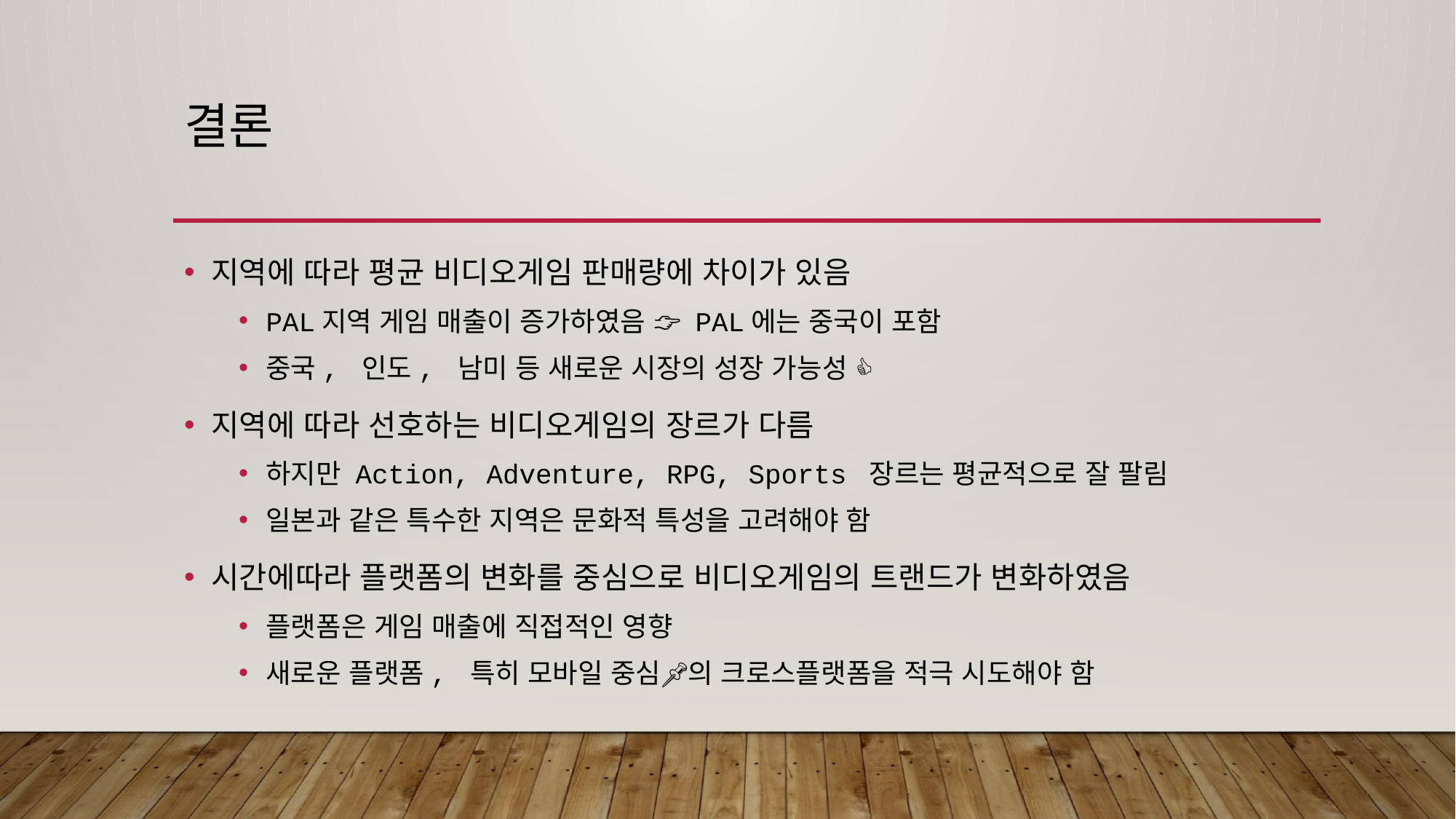

# 결론
지역에 따라 평균 비디오게임 판매량에 차이가 있음
PAL지역 게임 매출이 증가하였음 👉 PAL에는 중국이 포함
중국, 인도, 남미 등 새로운 시장의 성장 가능성 👍
지역에 따라 선호하는 비디오게임의 장르가 다름
하지만 Action, Adventure, RPG, Sports 장르는 평균적으로 잘 팔림
일본과 같은 특수한 지역은 문화적 특성을 고려해야 함
시간에따라 플랫폼의 변화를 중심으로 비디오게임의 트랜드가 변화하였음
플랫폼은 게임 매출에 직접적인 영향
새로운 플랫폼, 특히 모바일 중심📌의 크로스플랫폼을 적극 시도해야 함